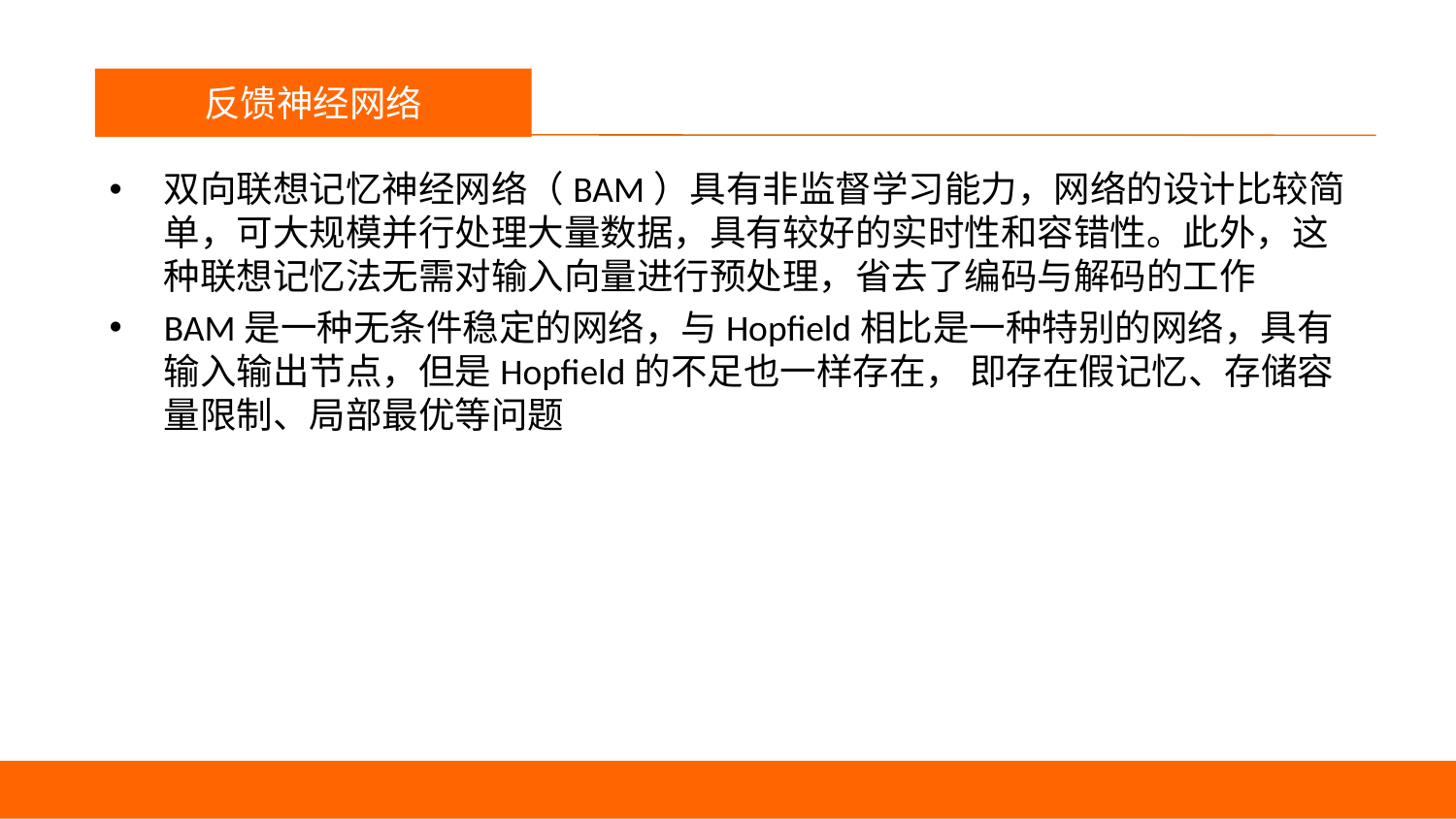

议程
反馈神经网络

双向联想记忆神经网络（BAM）具有非监督学习能力，网络的设计比较简单，可大规模并行处理大量数据，具有较好的实时性和容错性。此外，这种联想记忆法无需对输入向量进行预处理，省去了编码与解码的工作
BAM是一种无条件稳定的网络，与Hopfield相比是一种特别的网络，具有输入输出节点，但是Hopfield的不足也一样存在， 即存在假记忆、存储容量限制、局部最优等问题